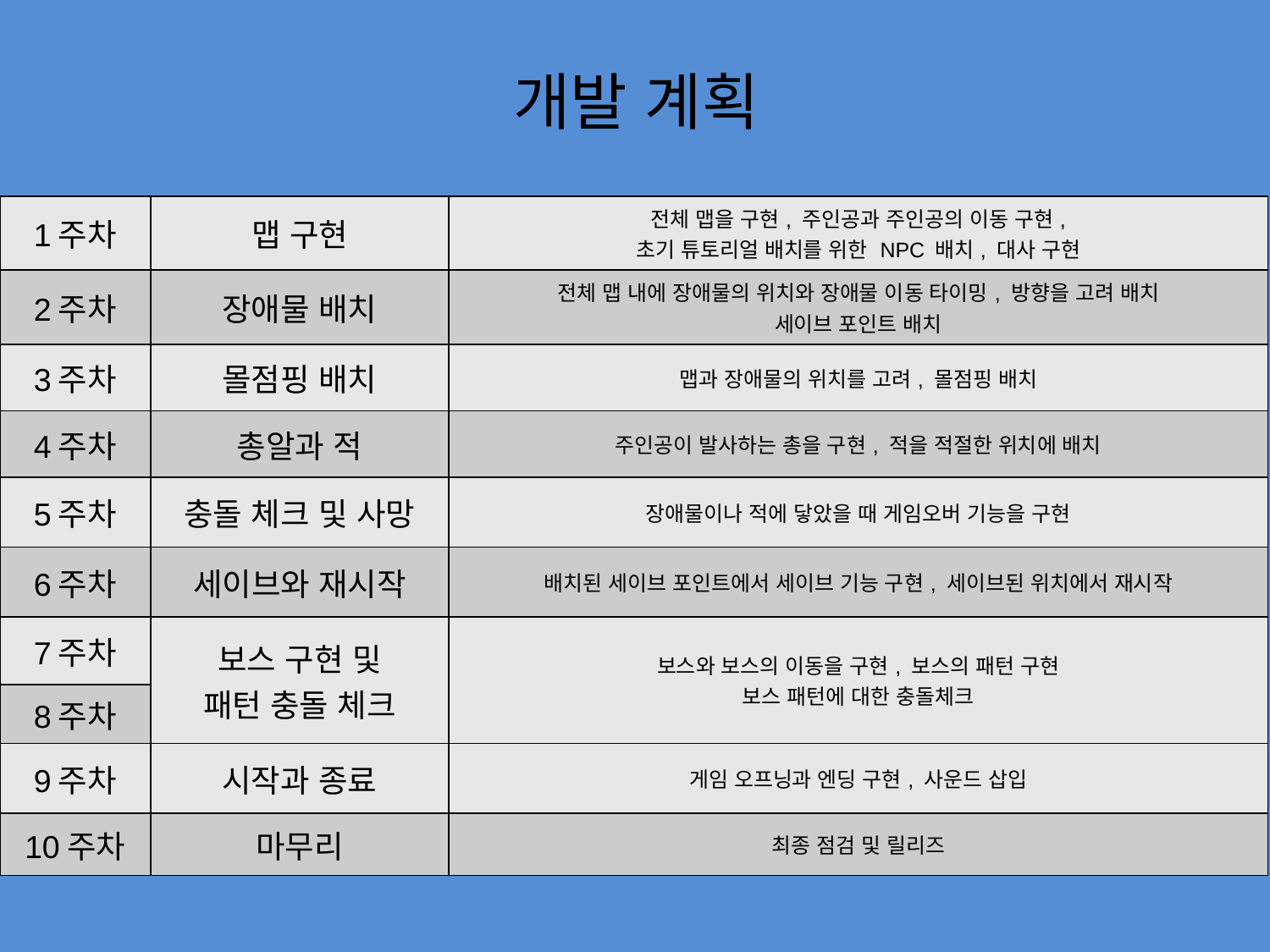

# 개발 계획
| 1주차 | 맵 구현 | 전체 맵을 구현, 주인공과 주인공의 이동 구현, 초기 튜토리얼 배치를 위한 NPC 배치, 대사 구현 |
| --- | --- | --- |
| 2주차 | 장애물 배치 | 전체 맵 내에 장애물의 위치와 장애물 이동 타이밍, 방향을 고려 배치 세이브 포인트 배치 |
| 3주차 | 몰점핑 배치 | 맵과 장애물의 위치를 고려, 몰점핑 배치 |
| 4주차 | 총알과 적 | 주인공이 발사하는 총을 구현, 적을 적절한 위치에 배치 |
| 5주차 | 충돌 체크 및 사망 | 장애물이나 적에 닿았을 때 게임오버 기능을 구현 |
| 6주차 | 세이브와 재시작 | 배치된 세이브 포인트에서 세이브 기능 구현, 세이브된 위치에서 재시작 |
| 7주차 | 보스 구현 및 패턴 충돌 체크 | 보스와 보스의 이동을 구현, 보스의 패턴 구현 보스 패턴에 대한 충돌체크 |
| 8주차 |  |  |
| 9주차 | 시작과 종료 | 게임 오프닝과 엔딩 구현, 사운드 삽입 |
| 10주차 | 마무리 | 최종 점검 및 릴리즈 |